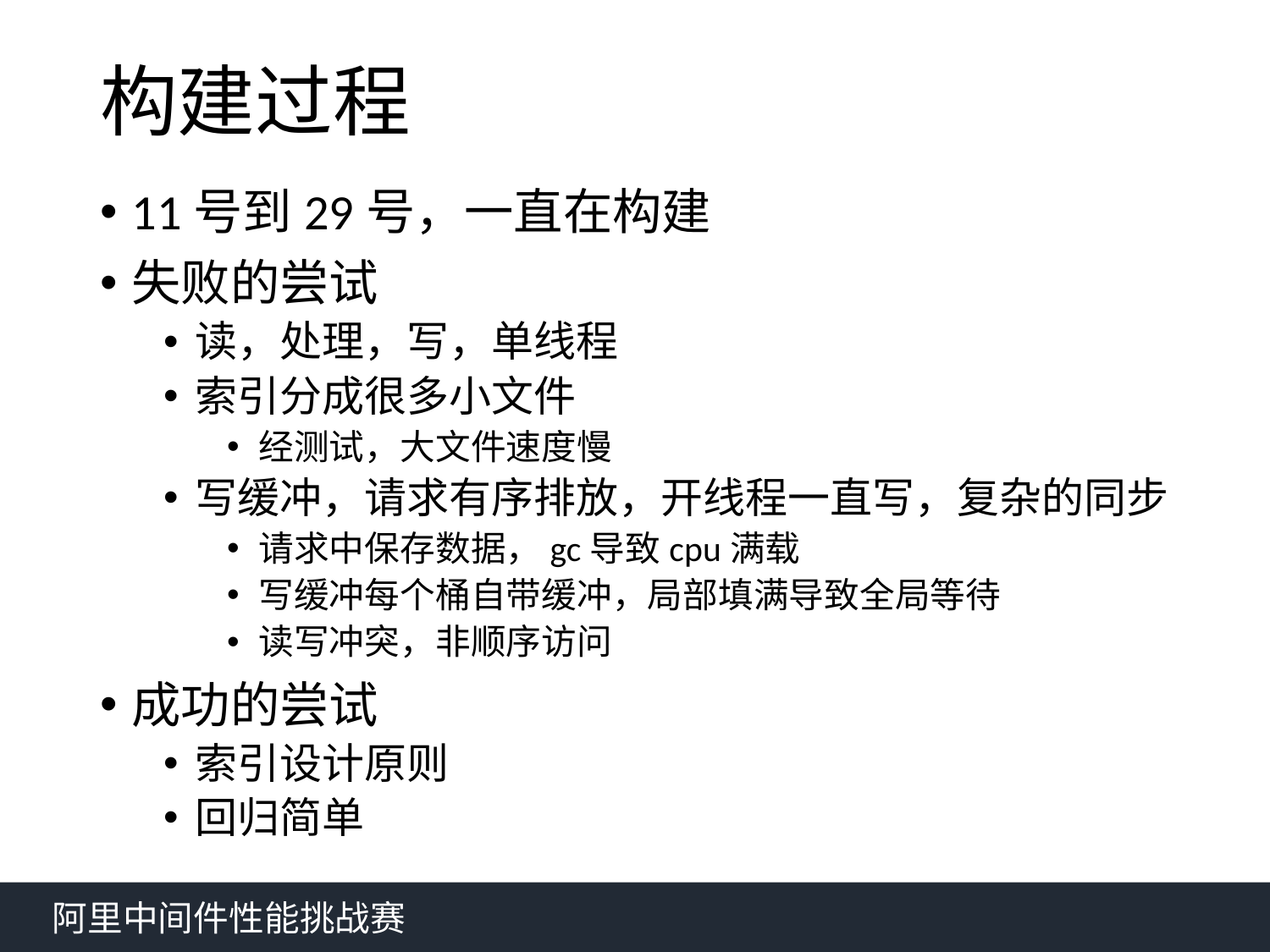

# 构建过程
11号到29号，一直在构建
失败的尝试
读，处理，写，单线程
索引分成很多小文件
经测试，大文件速度慢
写缓冲，请求有序排放，开线程一直写，复杂的同步
请求中保存数据，gc导致cpu满载
写缓冲每个桶自带缓冲，局部填满导致全局等待
读写冲突，非顺序访问
成功的尝试
索引设计原则
回归简单